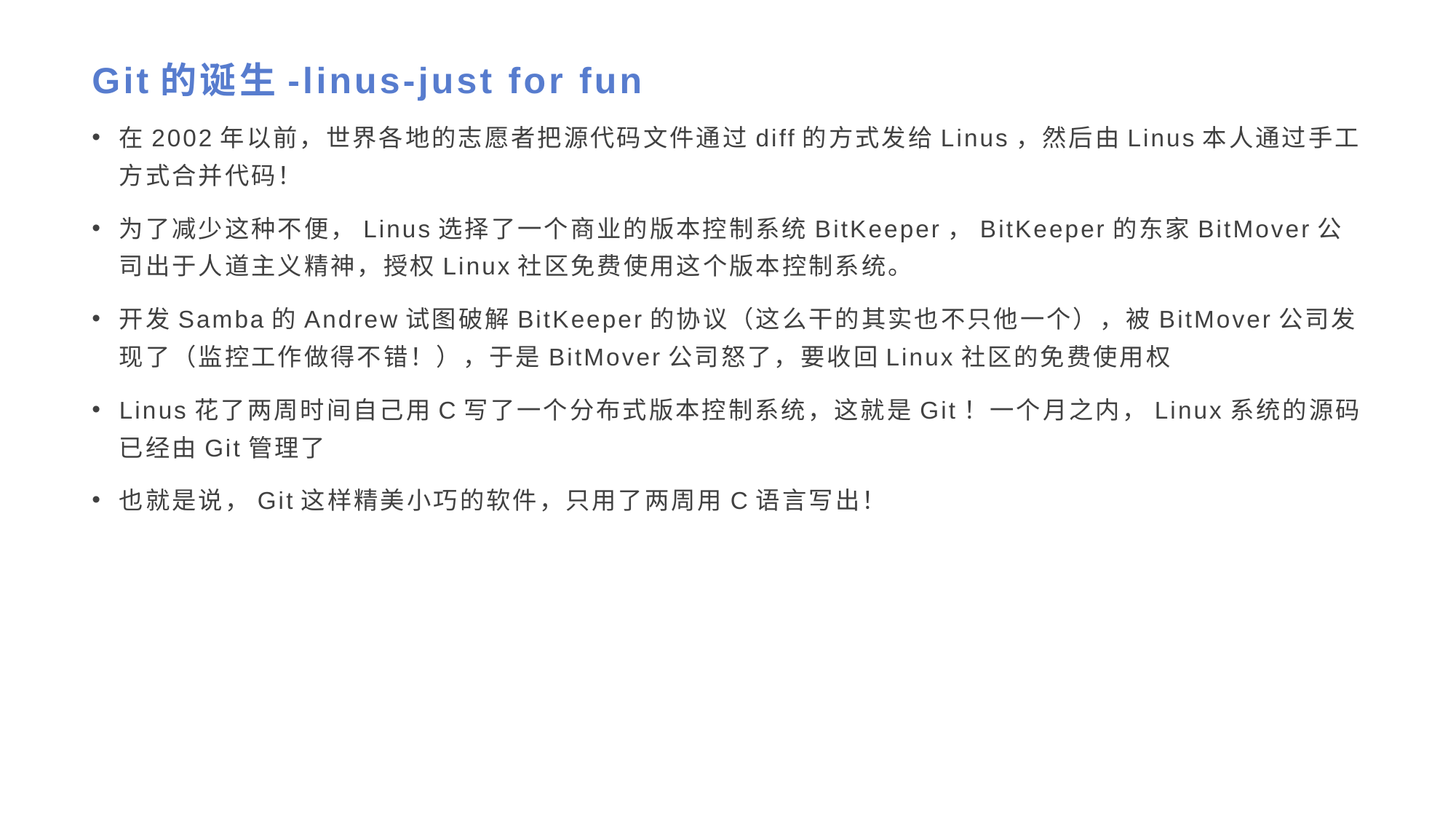

# Git的诞生-linus-just for fun
在2002年以前，世界各地的志愿者把源代码文件通过diff的方式发给Linus，然后由Linus本人通过手工方式合并代码！
为了减少这种不便，Linus选择了一个商业的版本控制系统BitKeeper，BitKeeper的东家BitMover公司出于人道主义精神，授权Linux社区免费使用这个版本控制系统。
开发Samba的Andrew试图破解BitKeeper的协议（这么干的其实也不只他一个），被BitMover公司发现了（监控工作做得不错！），于是BitMover公司怒了，要收回Linux社区的免费使用权
Linus花了两周时间自己用C写了一个分布式版本控制系统，这就是Git！一个月之内，Linux系统的源码已经由Git管理了
也就是说，Git这样精美小巧的软件，只用了两周用C语言写出！